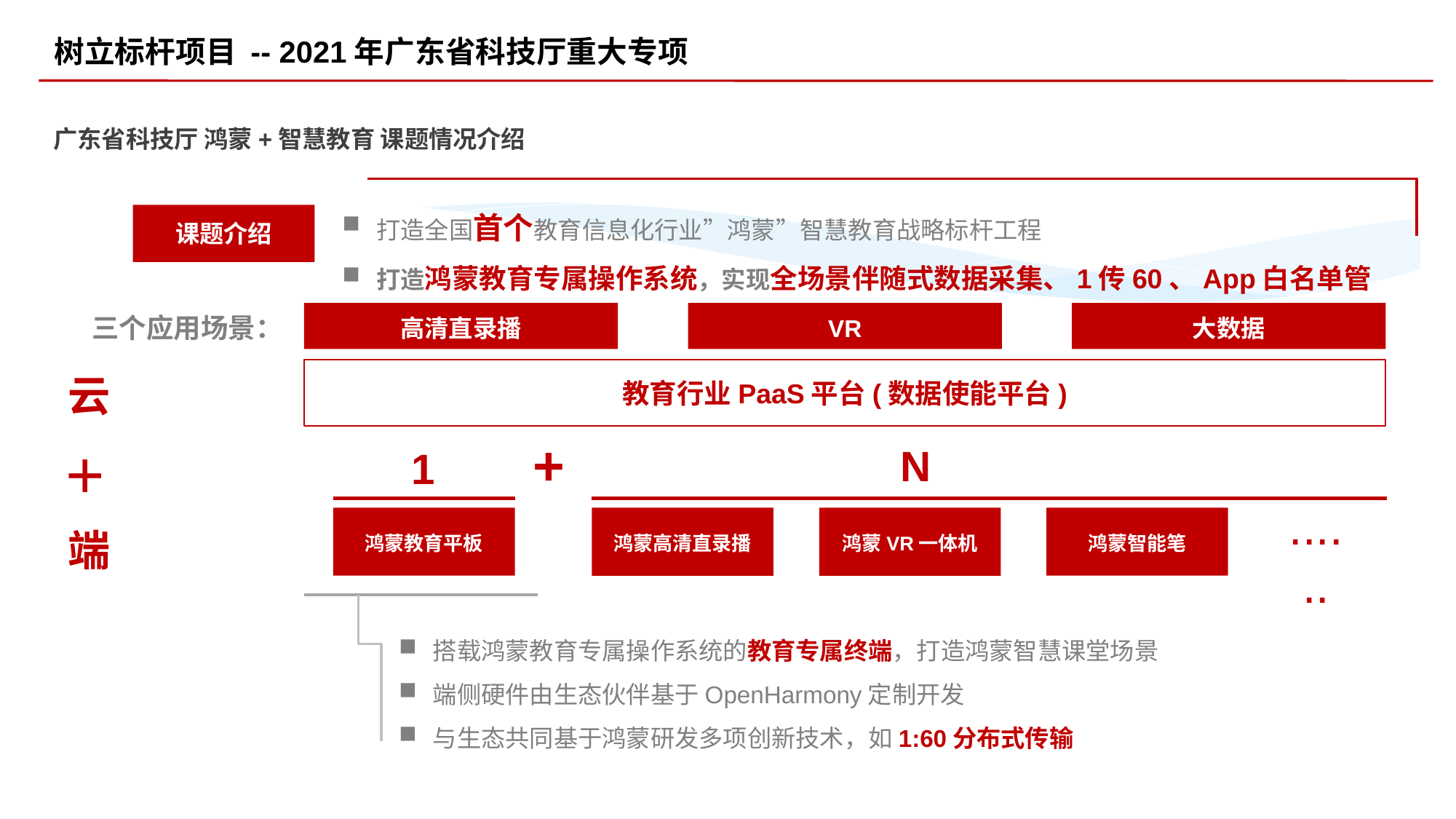

树立标杆项目 -- 2021年广东省科技厅重大专项

广东省科技厅 鸿蒙+智慧教育 课题情况介绍

打造全国首个教育信息化行业”鸿蒙”智慧教育战略标杆工程
打造鸿蒙教育专属操作系统，实现全场景伴随式数据采集、1传60、App白名单管理

课题介绍
高清直录播
VR
大数据
三个应用场景：
教育行业PaaS平台(数据使能平台)
云
+
+
1
N
......
鸿蒙教育平板
鸿蒙智能笔
鸿蒙VR一体机
鸿蒙高清直录播
端
搭载鸿蒙教育专属操作系统的教育专属终端，打造鸿蒙智慧课堂场景
端侧硬件由生态伙伴基于OpenHarmony定制开发
与生态共同基于鸿蒙研发多项创新技术，如1:60分布式传输